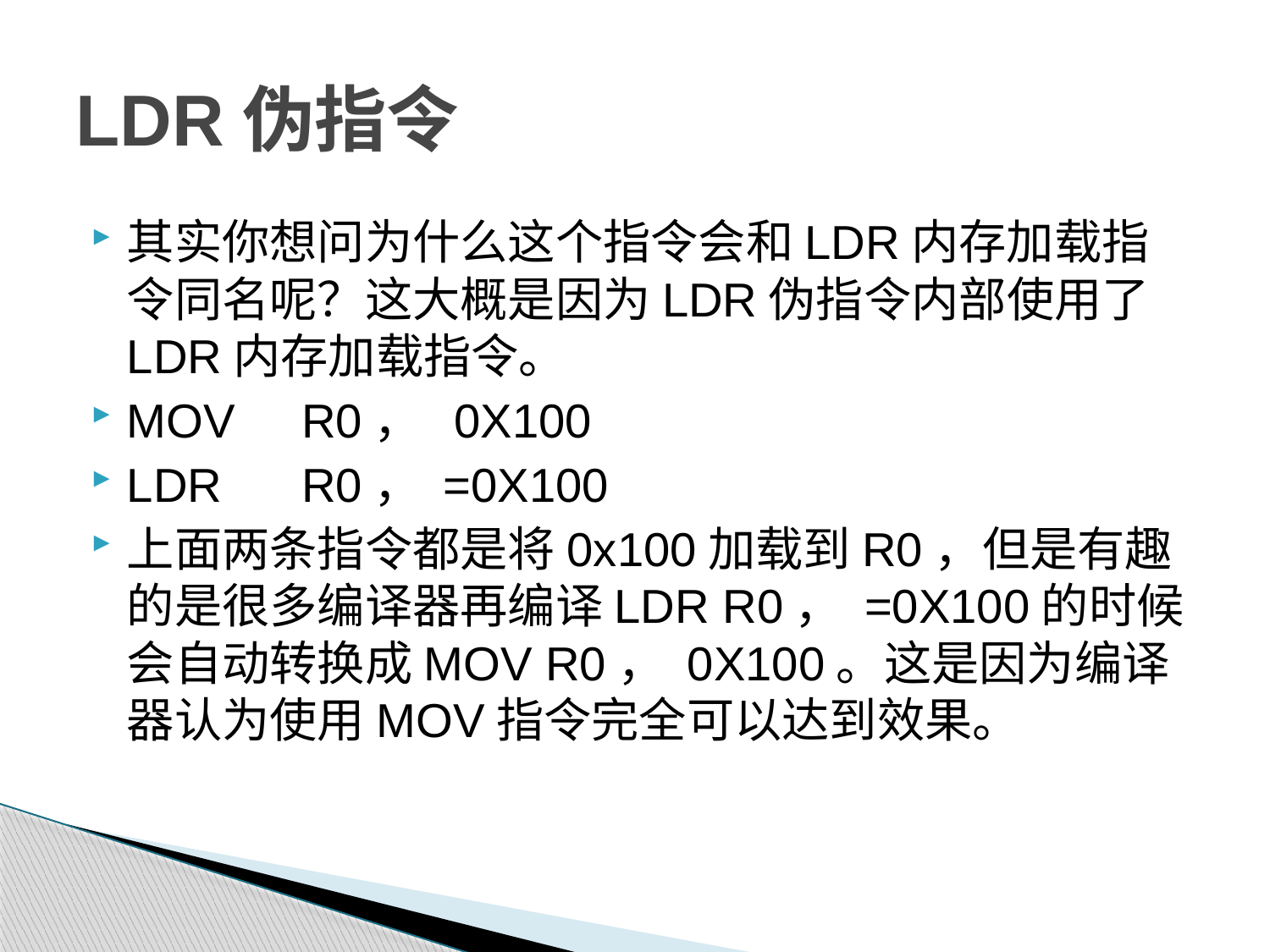

# LDR伪指令
其实你想问为什么这个指令会和LDR内存加载指令同名呢？这大概是因为LDR伪指令内部使用了LDR内存加载指令。
MOV     R0，  0X100
LDR      R0， =0X100
上面两条指令都是将0x100加载到R0，但是有趣的是很多编译器再编译LDR R0， =0X100的时候会自动转换成MOV R0， 0X100。这是因为编译器认为使用MOV指令完全可以达到效果。